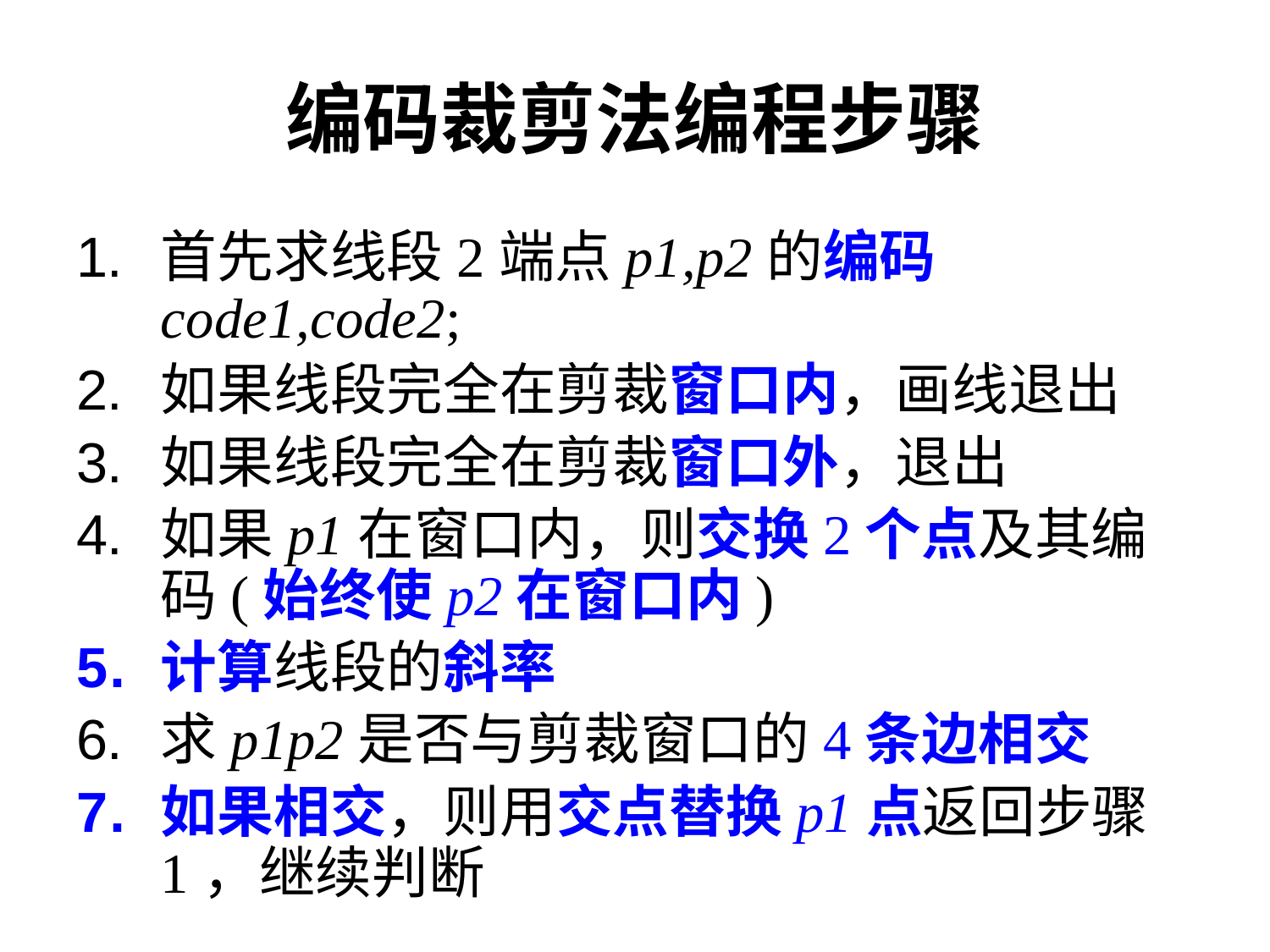

# 编码裁剪法编程步骤
首先求线段2端点p1,p2的编码code1,code2;
如果线段完全在剪裁窗口内，画线退出
如果线段完全在剪裁窗口外，退出
如果p1在窗口内，则交换2个点及其编码(始终使p2在窗口内)
计算线段的斜率
求p1p2是否与剪裁窗口的4条边相交
如果相交，则用交点替换p1点返回步骤1，继续判断